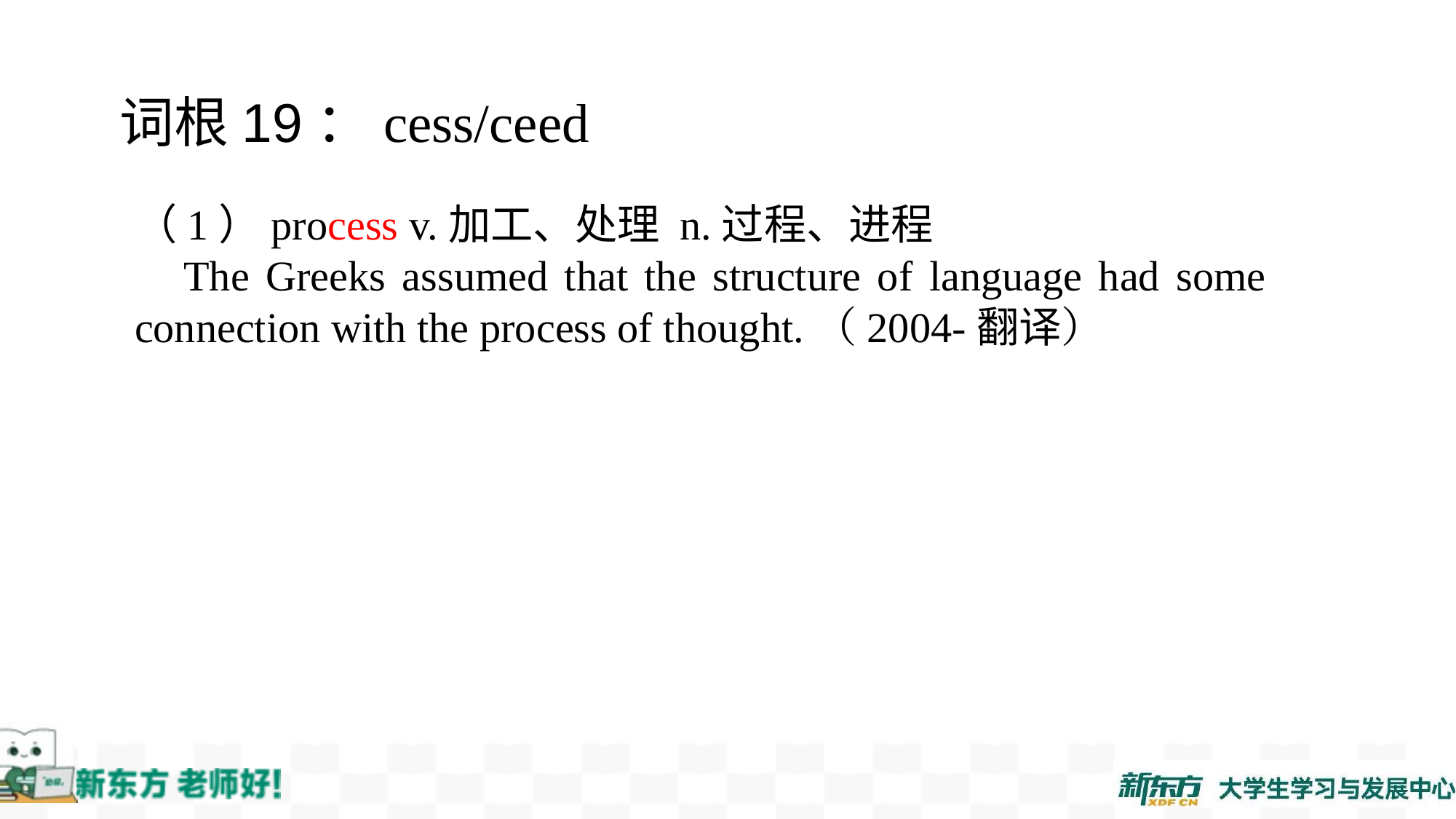

词根19：cess/ceed
（1）process v.加工、处理 n.过程、进程
   The Greeks assumed that the structure of language had some connection with the process of thought.（2004-翻译）